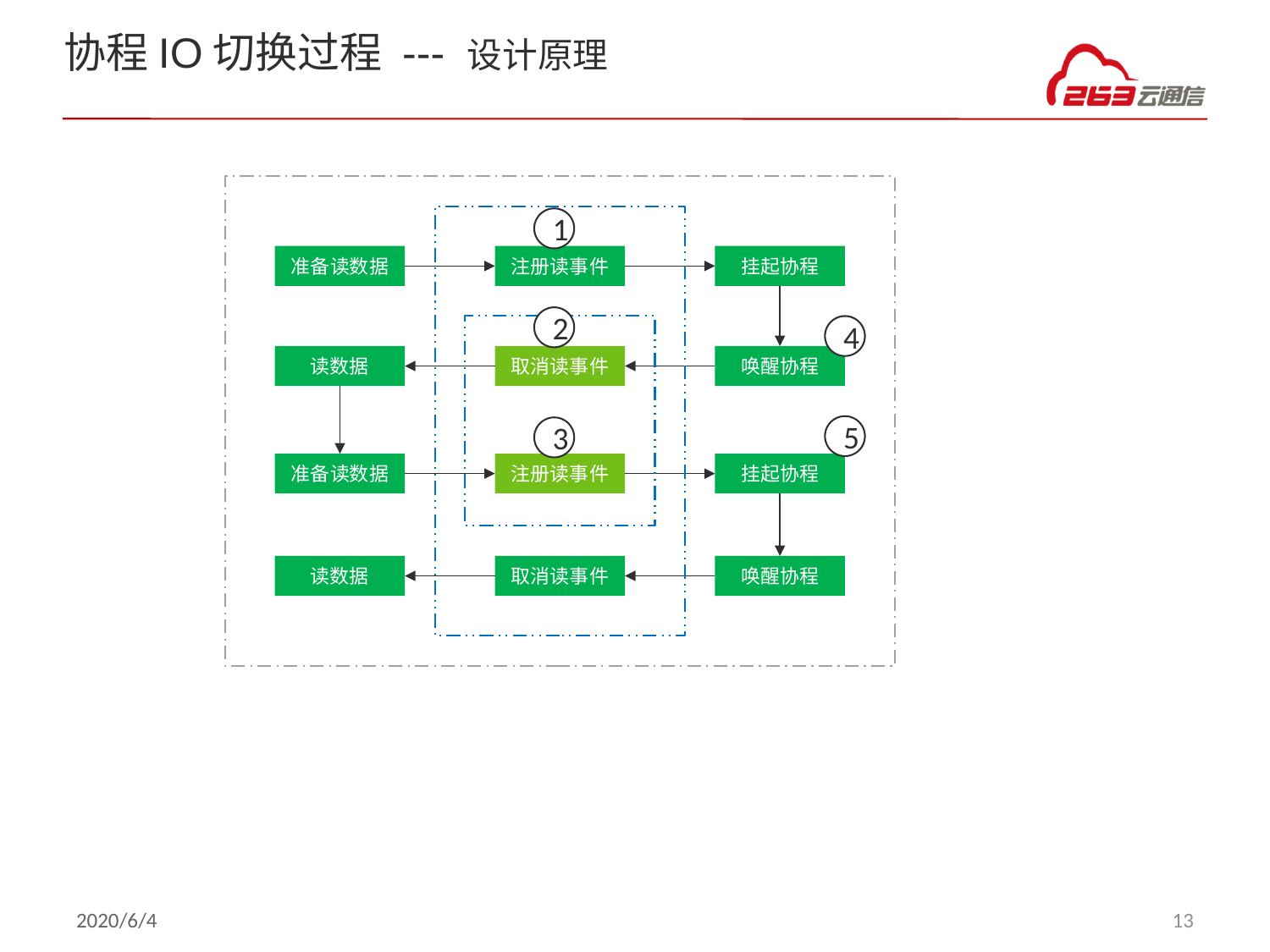

# 协程IO切换过程 --- 设计原理

1
准备读数据
注册读事件
挂起协程
2
4

读数据
取消读事件
唤醒协程
5
3
准备读数据
注册读事件
挂起协程
读数据
取消读事件
唤醒协程